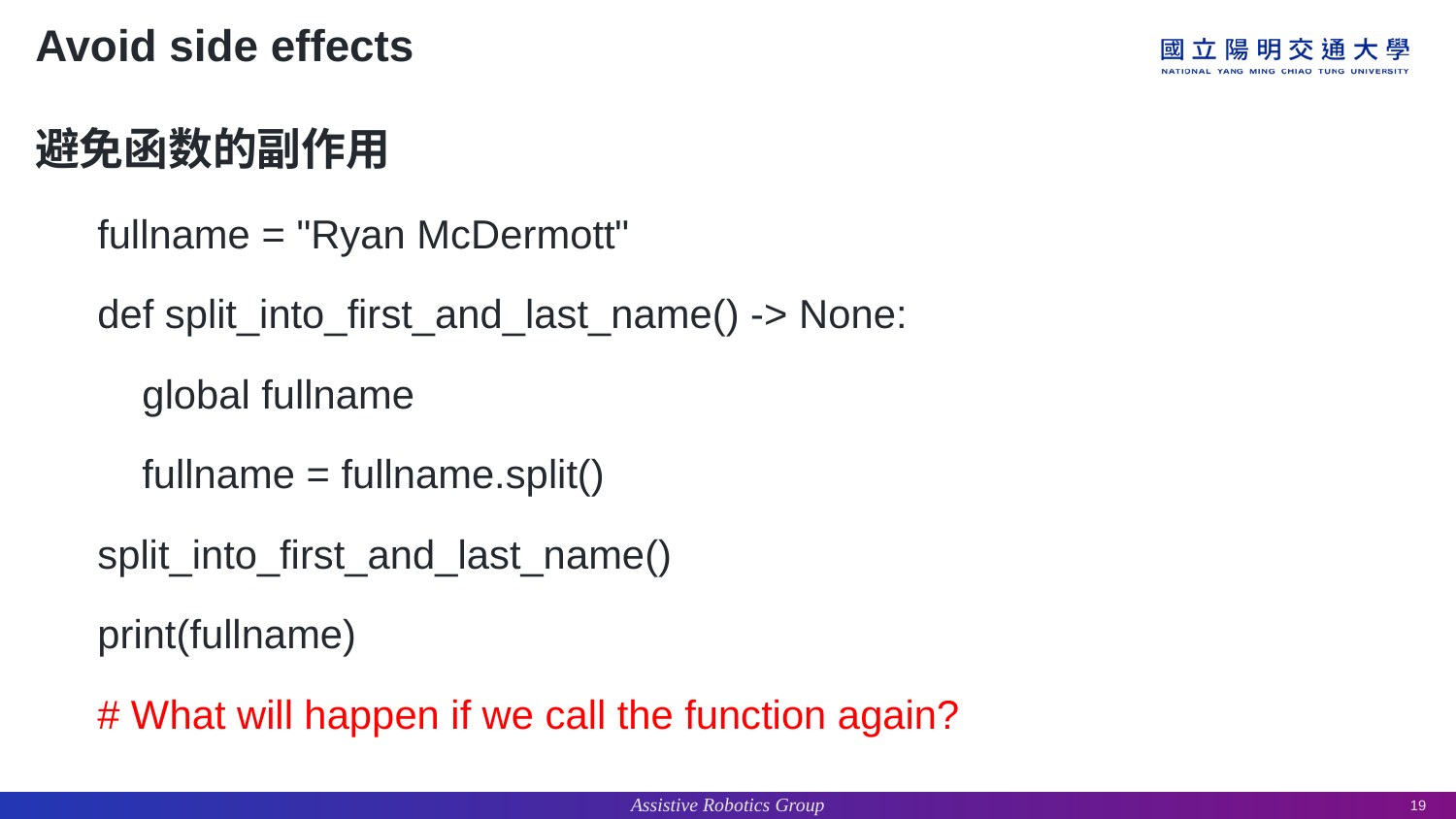

# Avoid side effects
避免函数的副作用
fullname = "Ryan McDermott"
def split_into_first_and_last_name() -> None:
    global fullname
    fullname = fullname.split()
split_into_first_and_last_name()
print(fullname)
# What will happen if we call the function again?